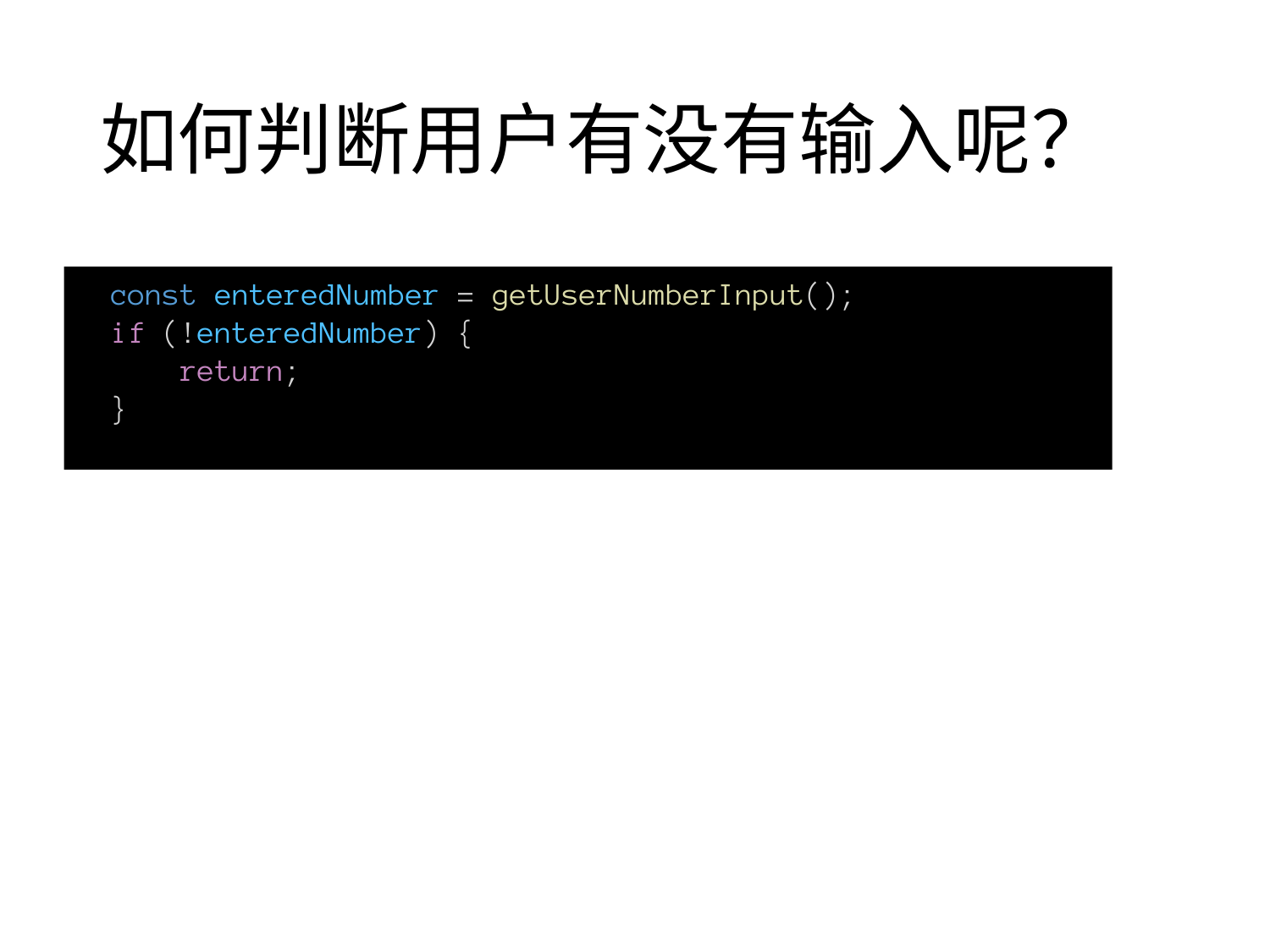

# 如何判断用户有没有输入呢？
  const enteredNumber = getUserNumberInput();
  if (!enteredNumber) {
      return;
  }